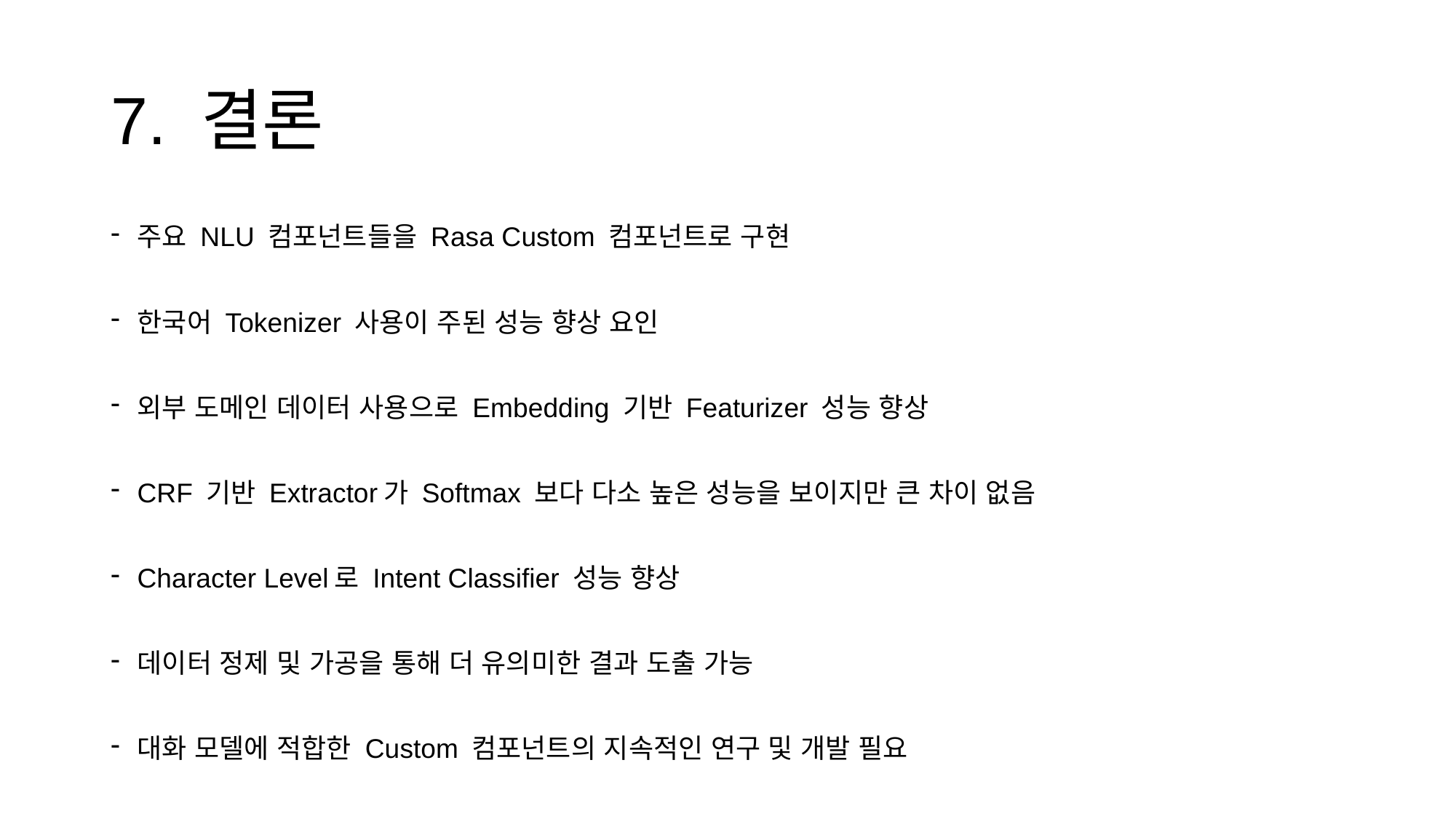

# 7. 결론
주요 NLU 컴포넌트들을 Rasa Custom 컴포넌트로 구현

한국어 Tokenizer 사용이 주된 성능 향상 요인

외부 도메인 데이터 사용으로 Embedding 기반 Featurizer 성능 향상

CRF 기반 Extractor가 Softmax 보다 다소 높은 성능을 보이지만 큰 차이 없음

Character Level로 Intent Classifier 성능 향상

데이터 정제 및 가공을 통해 더 유의미한 결과 도출 가능

대화 모델에 적합한 Custom 컴포넌트의 지속적인 연구 및 개발 필요